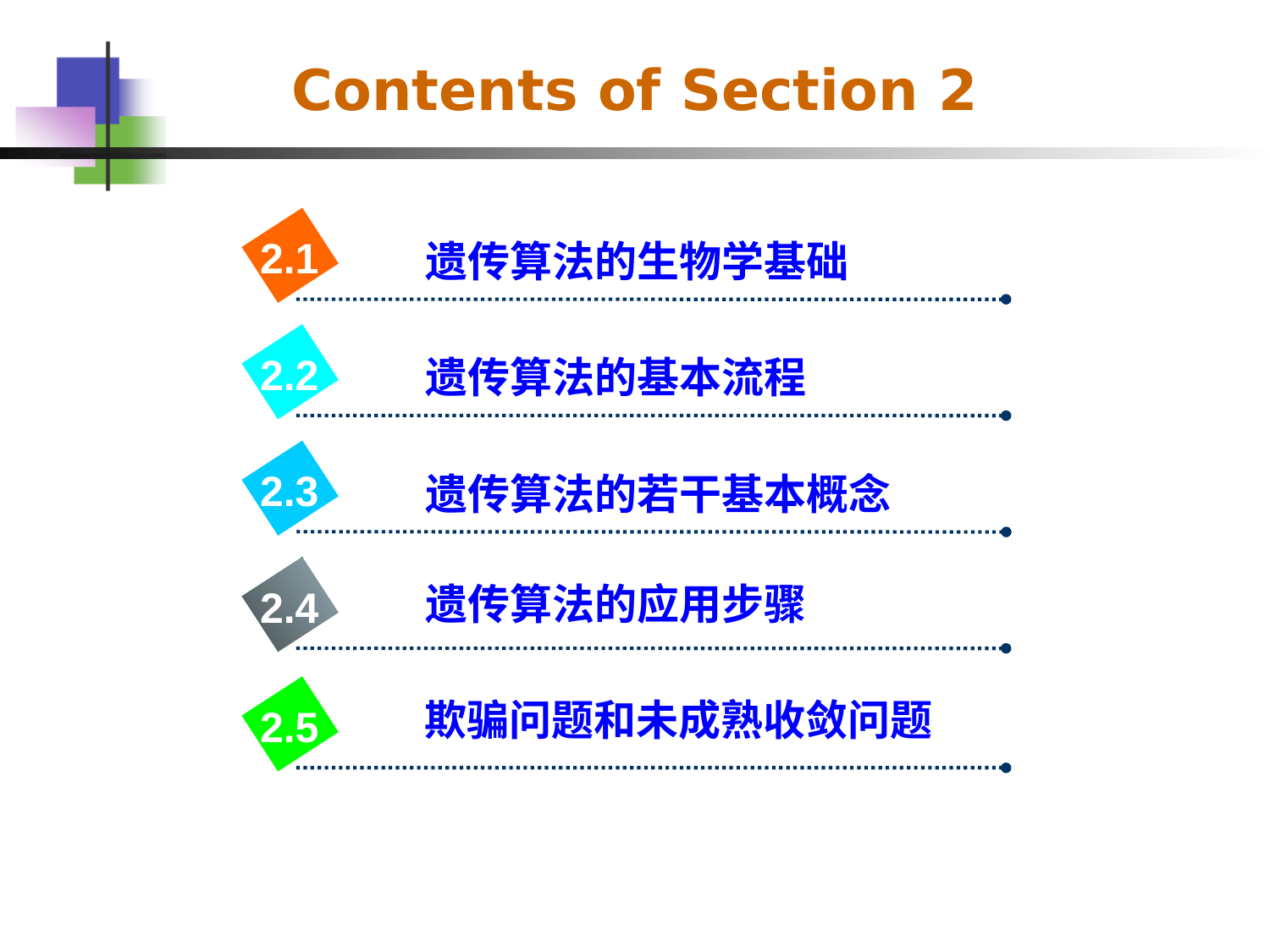

# Contents of Section 2

2.1
遗传算法的生物学基础

2.2
遗传算法的基本流程

2.3
遗传算法的若干基本概念

遗传算法的应用步骤
2.4

欺骗问题和未成熟收敛问题

2.5